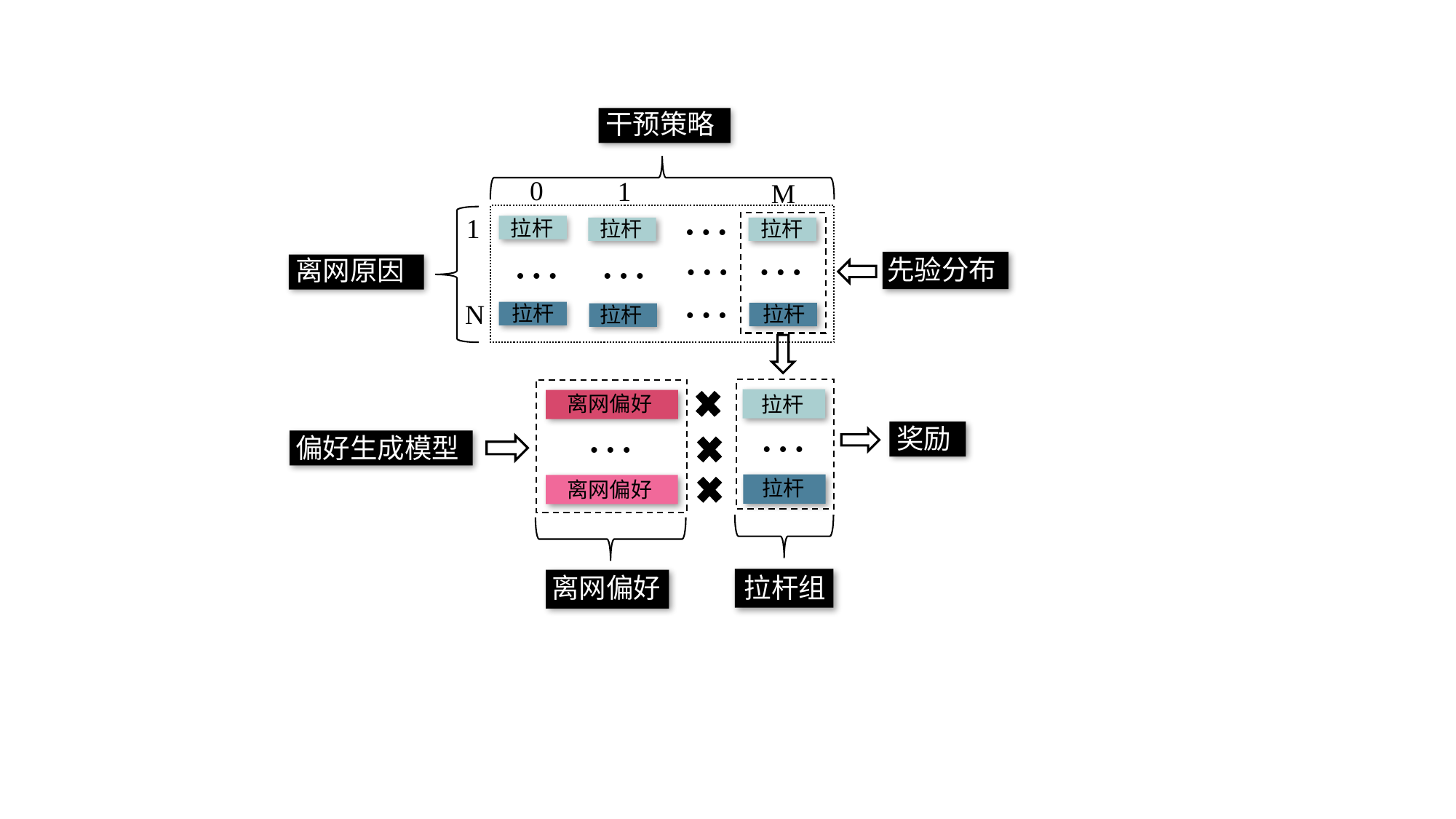

干预策略

0
1
M
…

1

拉杆

拉杆

拉杆

…
…
…
…
先验分布

离网原因

…
N
拉杆

拉杆

拉杆

拉杆组

离网偏好

…

离网偏好

离网偏好

拉杆

…
奖励

偏好生成模型

拉杆